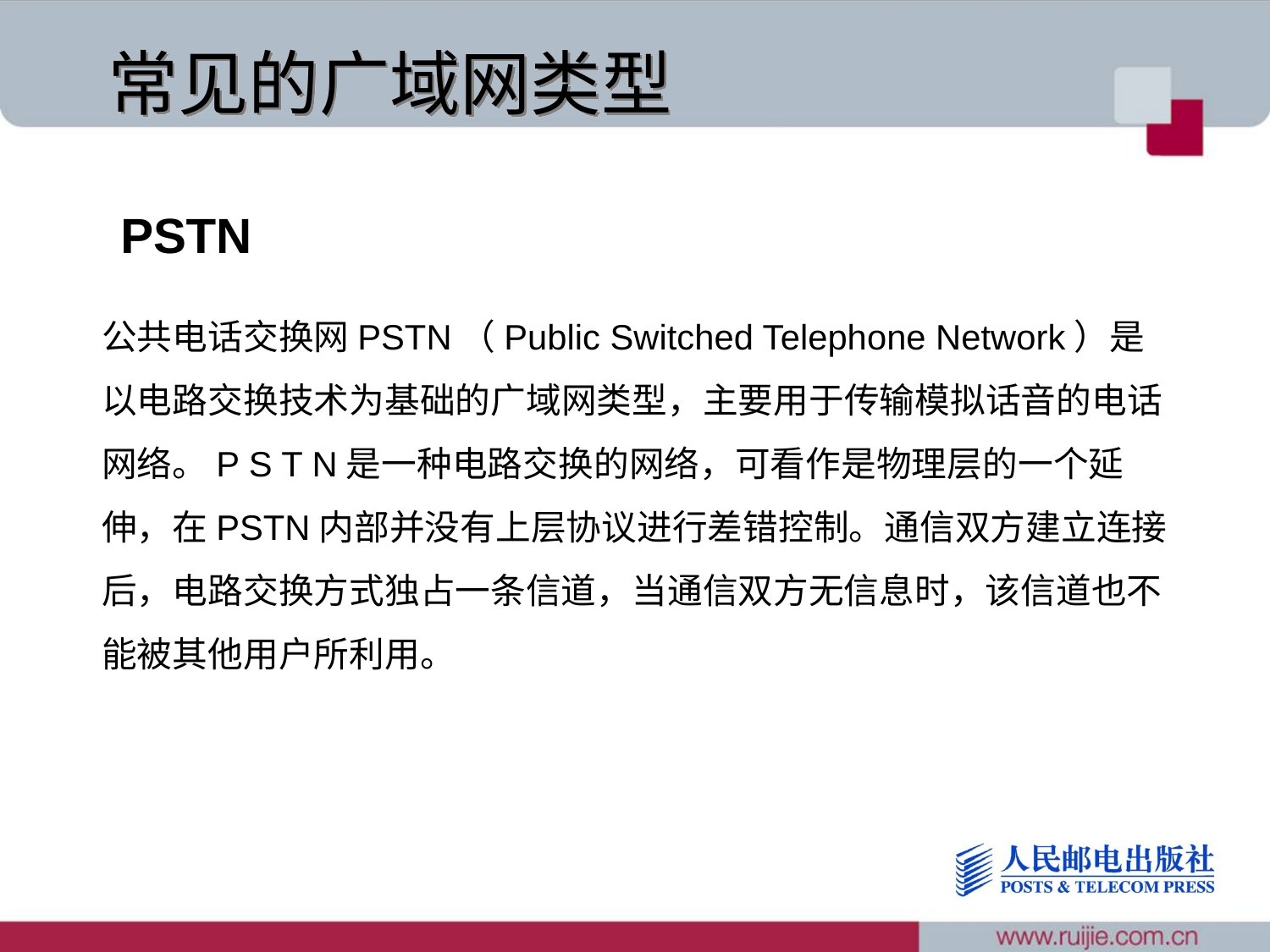

常见的广域网类型
PSTN
公共电话交换网PSTN（Public Switched Telephone Network）是以电路交换技术为基础的广域网类型，主要用于传输模拟话音的电话网络。P S T N是一种电路交换的网络，可看作是物理层的一个延伸，在PSTN内部并没有上层协议进行差错控制。通信双方建立连接后，电路交换方式独占一条信道，当通信双方无信息时，该信道也不能被其他用户所利用。